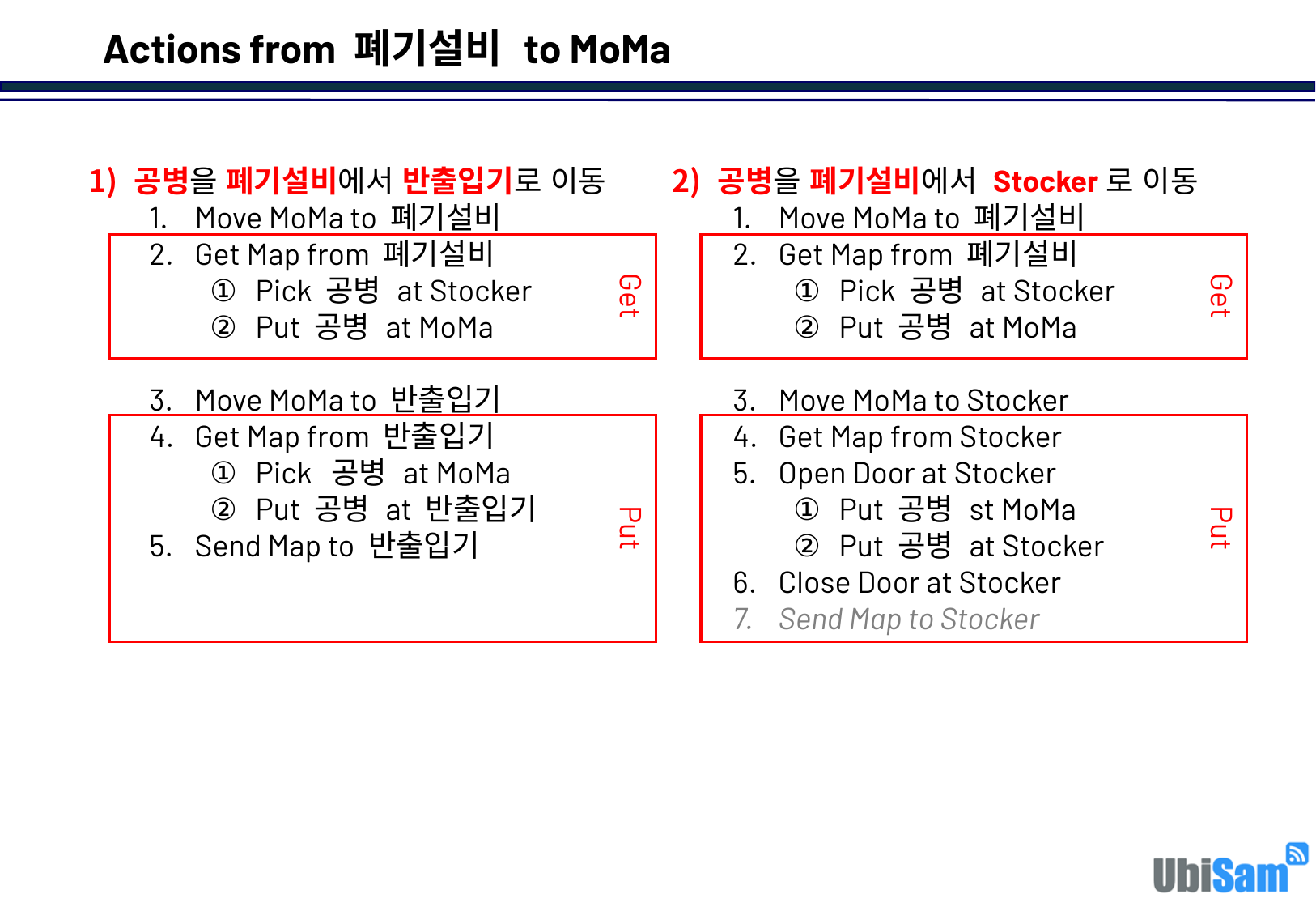

# Actions from 폐기설비 to MoMa
공병을 폐기설비에서 Stocker로 이동
Move MoMa to 폐기설비
Get Map from 폐기설비
Pick 공병 at Stocker
Put 공병 at MoMa

Move MoMa to Stocker
Get Map from Stocker
Open Door at Stocker
Put 공병 st MoMa
Put 공병 at Stocker
Close Door at Stocker
Send Map to Stocker
공병을 폐기설비에서 반출입기로 이동
Move MoMa to 폐기설비
Get Map from 폐기설비
Pick 공병 at Stocker
Put 공병 at MoMa
Move MoMa to 반출입기
Get Map from 반출입기
Pick  공병 at MoMa
Put 공병 at 반출입기
Send Map to 반출입기
Get
Get
Put
Put